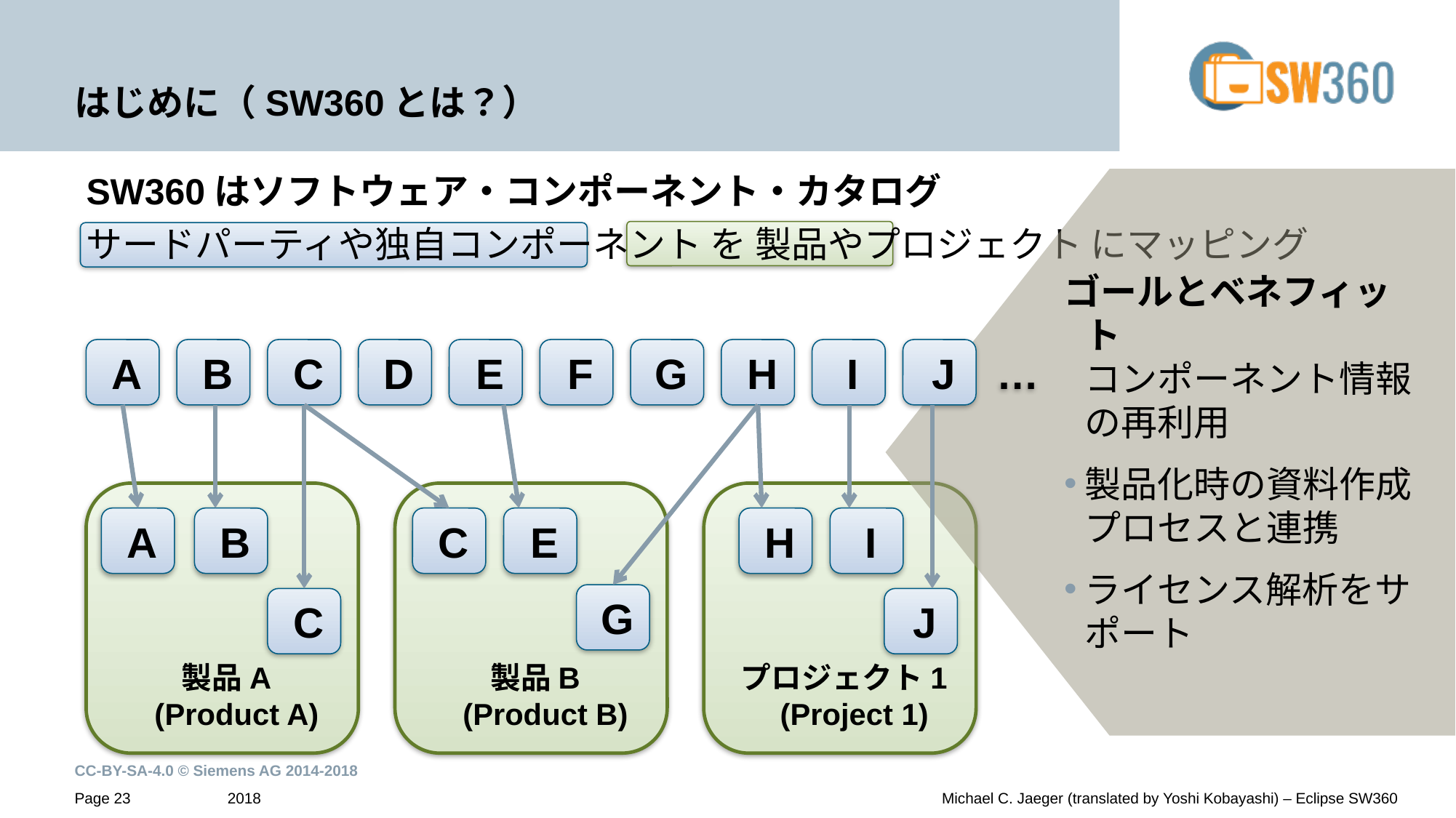

# はじめに（SW360とは？）
SW360はソフトウェア・コンポーネント・カタログ
サードパーティや独自コンポーネント を 製品やプロジェクト にマッピング

ゴールとベネフィット
コンポーネント情報の再利用
製品化時の資料作成プロセスと連携
ライセンス解析をサポート

製品B
(Product B)
プロジェクト1
(Project 1)

製品A
(Product A)

…
A
B
C
D
E
F
G
H
I
J
A
B
C
E
H
I
G
C
J